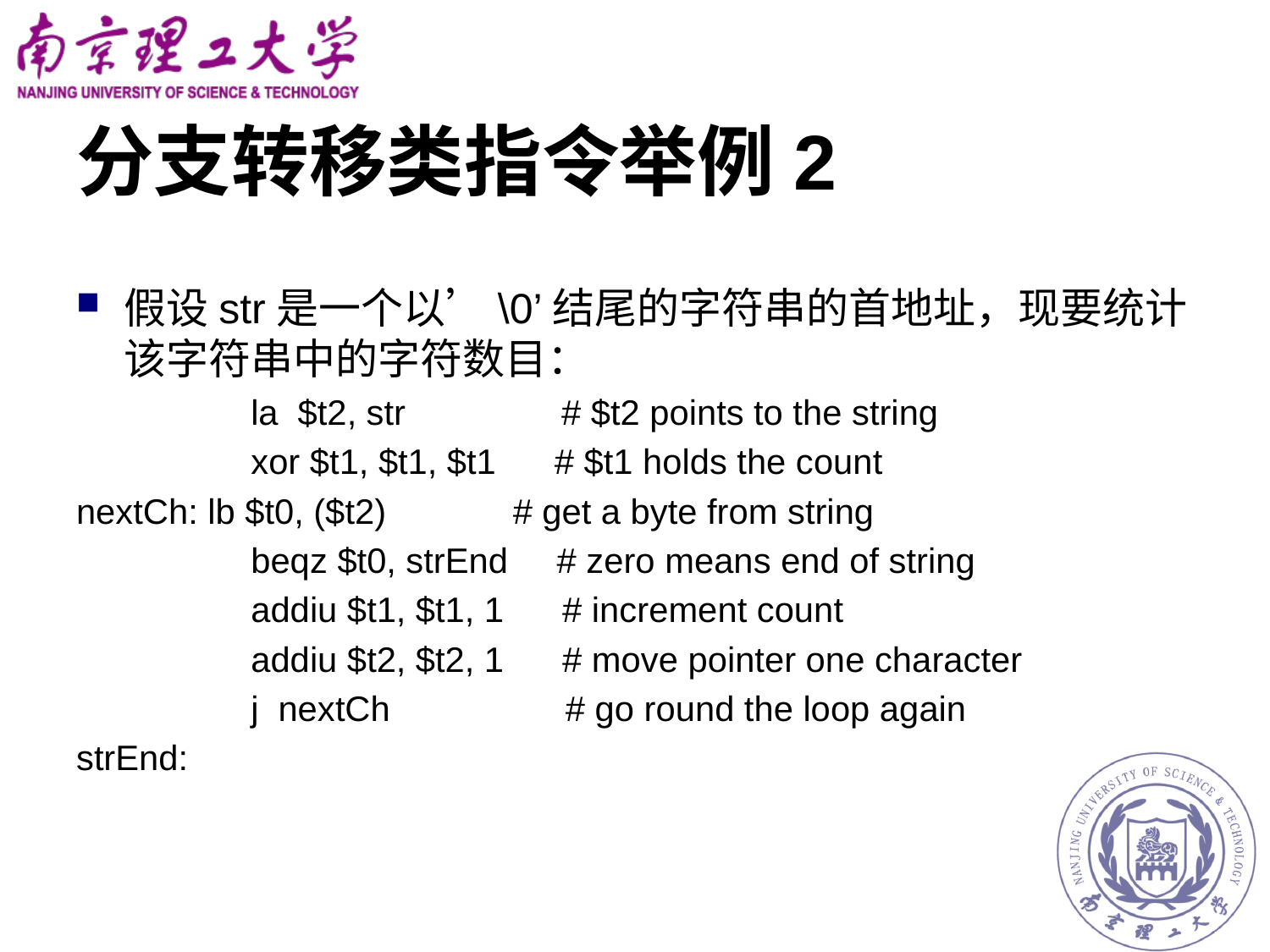

# 分支转移类指令举例2
假设str是一个以’\0’结尾的字符串的首地址，现要统计该字符串中的字符数目：
 		la  $t2, str                # $t2 points to the string
 		xor $t1, $t1, $t1      # $t1 holds the count
nextCh: lb $t0, ($t2)             # get a byte from string
 		beqz $t0, strEnd     # zero means end of string
 		addiu $t1, $t1, 1      # increment count
 		addiu $t2, $t2, 1      # move pointer one character
 		j  nextCh                  # go round the loop again
strEnd: